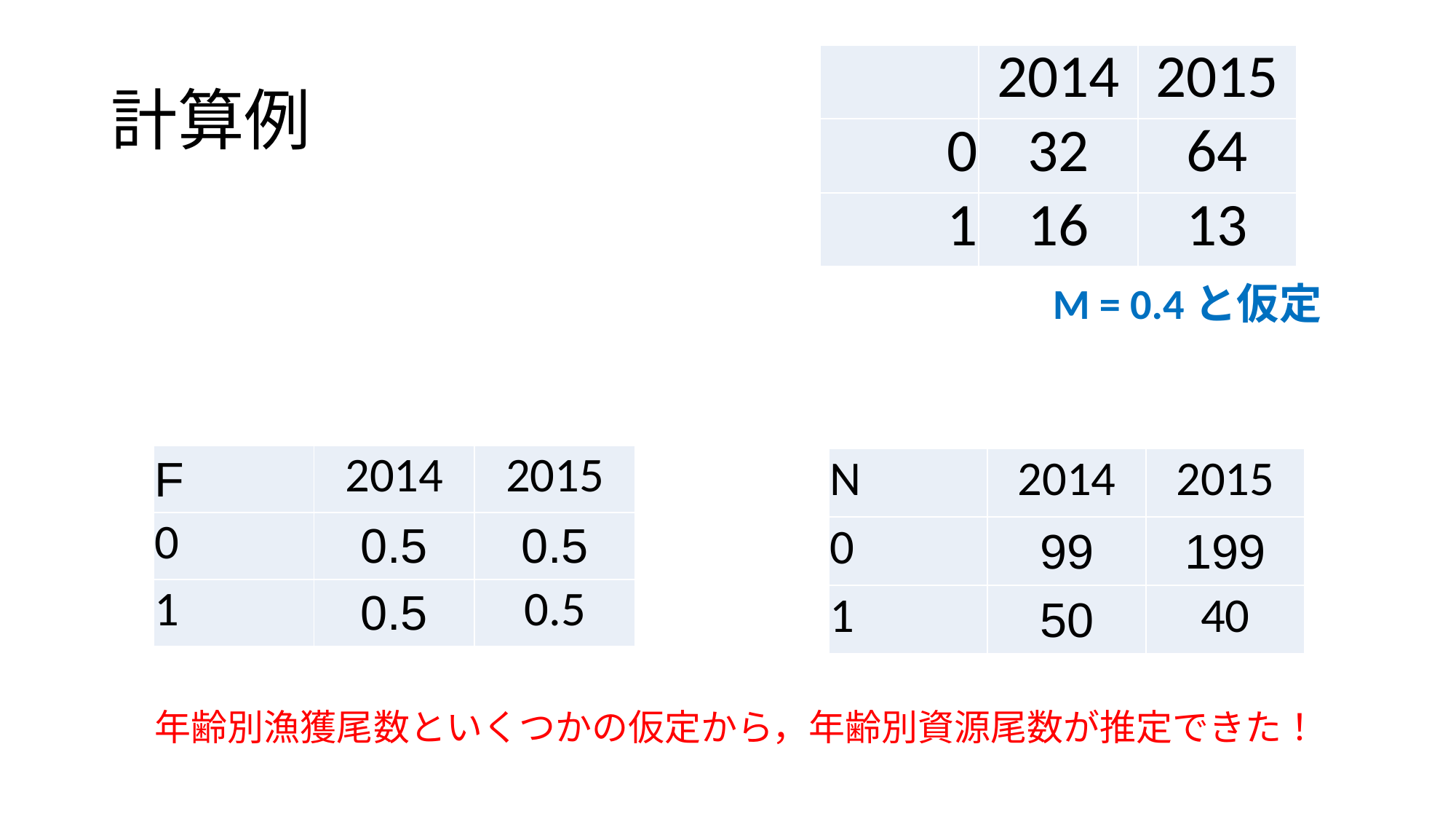

# 計算例
|  | 2014 | 2015 |
| --- | --- | --- |
| 0 | 32 | 64 |
| 1 | 16 | 13 |

M = 0.4と仮定
| F | 2014 | 2015 |
| --- | --- | --- |
| 0 | 0.5 | 0.5 |
| 1 | 0.5 | 0.5 |
| N | 2014 | 2015 |
| --- | --- | --- |
| 0 | 99 | 199 |
| 1 | 50 | 40 |
年齢別漁獲尾数といくつかの仮定から，年齢別資源尾数が推定できた！